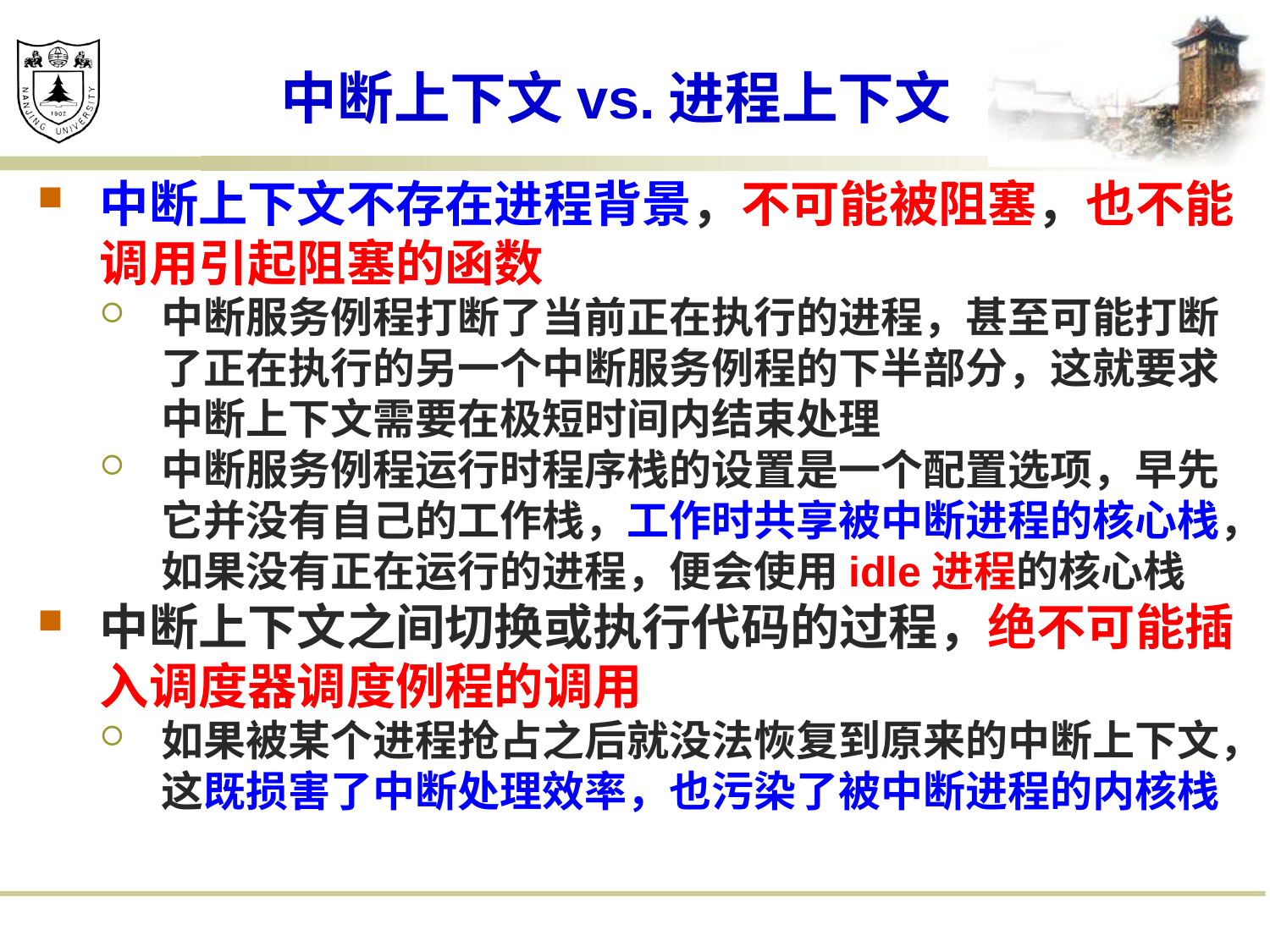

# 中断上下文vs.进程上下文
中断上下文不存在进程背景，不可能被阻塞，也不能调用引起阻塞的函数
中断服务例程打断了当前正在执行的进程，甚至可能打断了正在执行的另一个中断服务例程的下半部分，这就要求中断上下文需要在极短时间内结束处理
中断服务例程运行时程序栈的设置是一个配置选项，早先它并没有自己的工作栈，工作时共享被中断进程的核心栈，如果没有正在运行的进程，便会使用idle进程的核心栈
中断上下文之间切换或执行代码的过程，绝不可能插入调度器调度例程的调用
如果被某个进程抢占之后就没法恢复到原来的中断上下文，这既损害了中断处理效率，也污染了被中断进程的内核栈

100